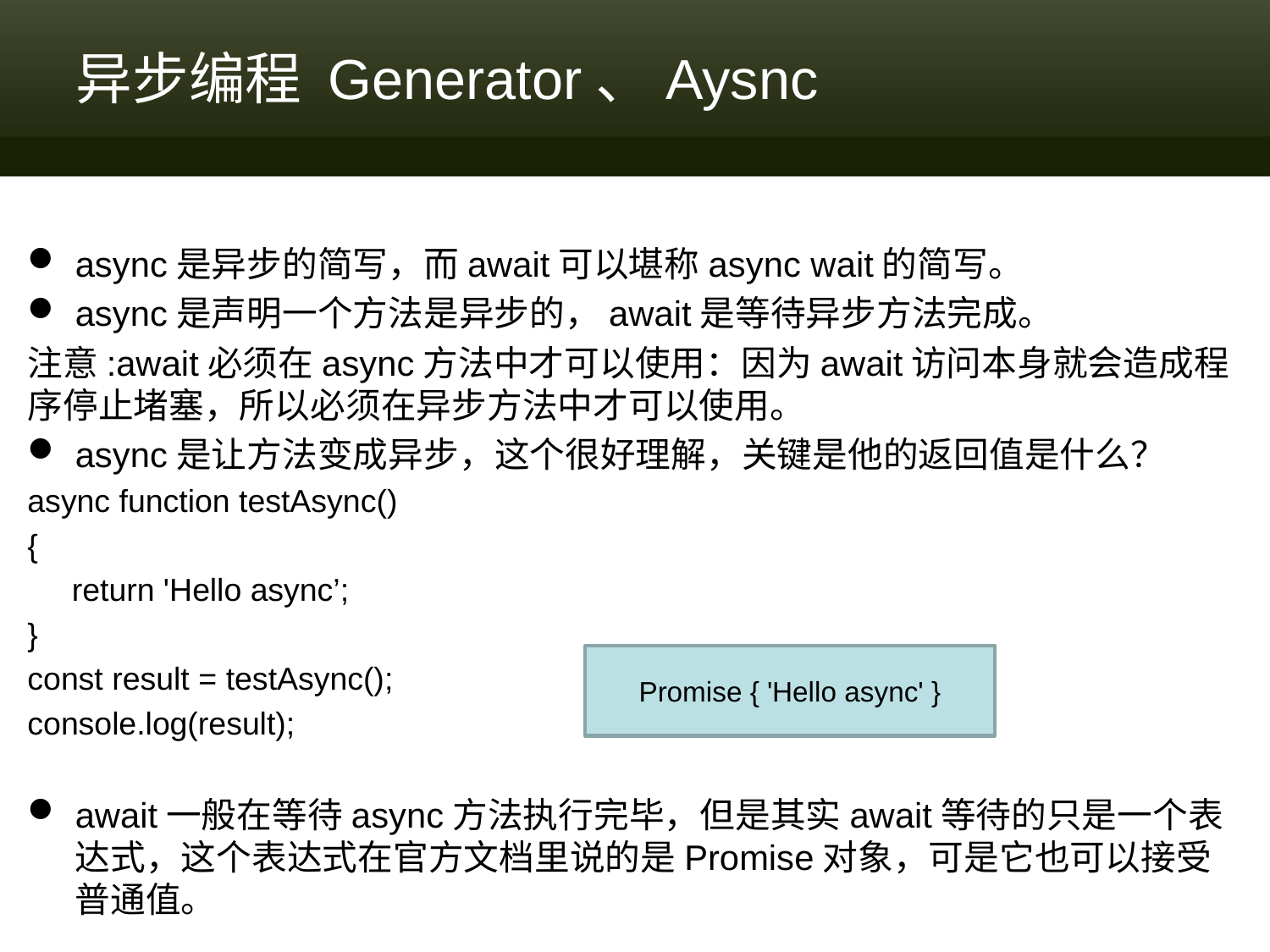

# 异步编程 Generator、Aysnc

async是异步的简写，而await可以堪称async wait的简写。
async是声明一个方法是异步的，await是等待异步方法完成。
注意:await必须在async方法中才可以使用：因为await访问本身就会造成程序停止堵塞，所以必须在异步方法中才可以使用。
async是让方法变成异步，这个很好理解，关键是他的返回值是什么？
async function testAsync()
{
     return 'Hello async’;
}
const result = testAsync();
console.log(result);

await一般在等待async方法执行完毕，但是其实await等待的只是一个表达式，这个表达式在官方文档里说的是Promise对象，可是它也可以接受普通值。
Promise { 'Hello async' }